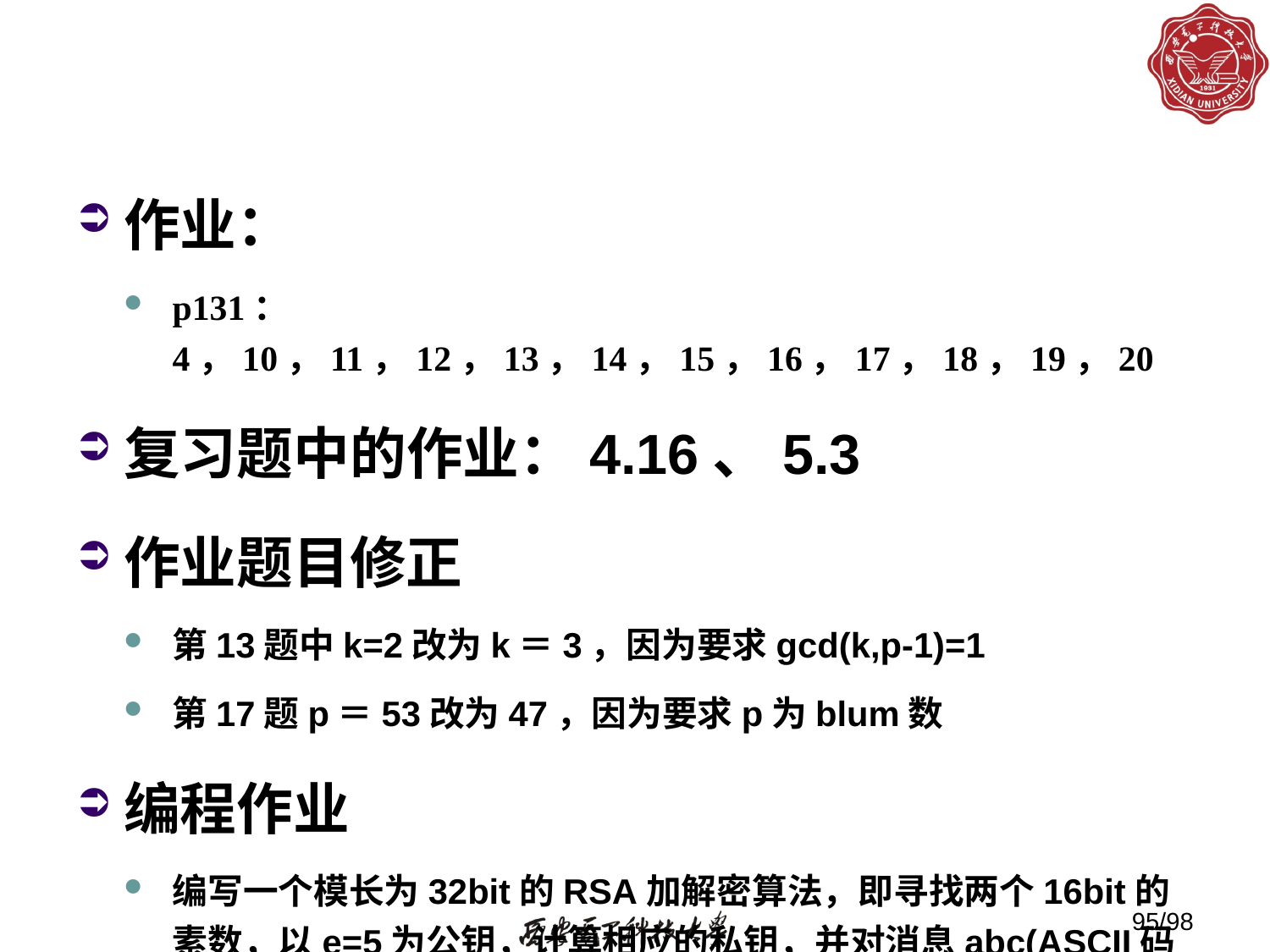

#
作业：
p131：4，10，11，12，13，14，15，16，17，18，19，20
复习题中的作业：4.16、5.3
作业题目修正
第13题中k=2改为k＝3，因为要求gcd(k,p-1)=1
第17题p＝53改为47，因为要求p为blum数
编程作业
编写一个模长为32bit的RSA加解密算法，即寻找两个16bit的素数，以e=5为公钥，计算相应的私钥，并对消息abc(ASCII码表示)用基本的RSA算法加密，并进行解密
95/98